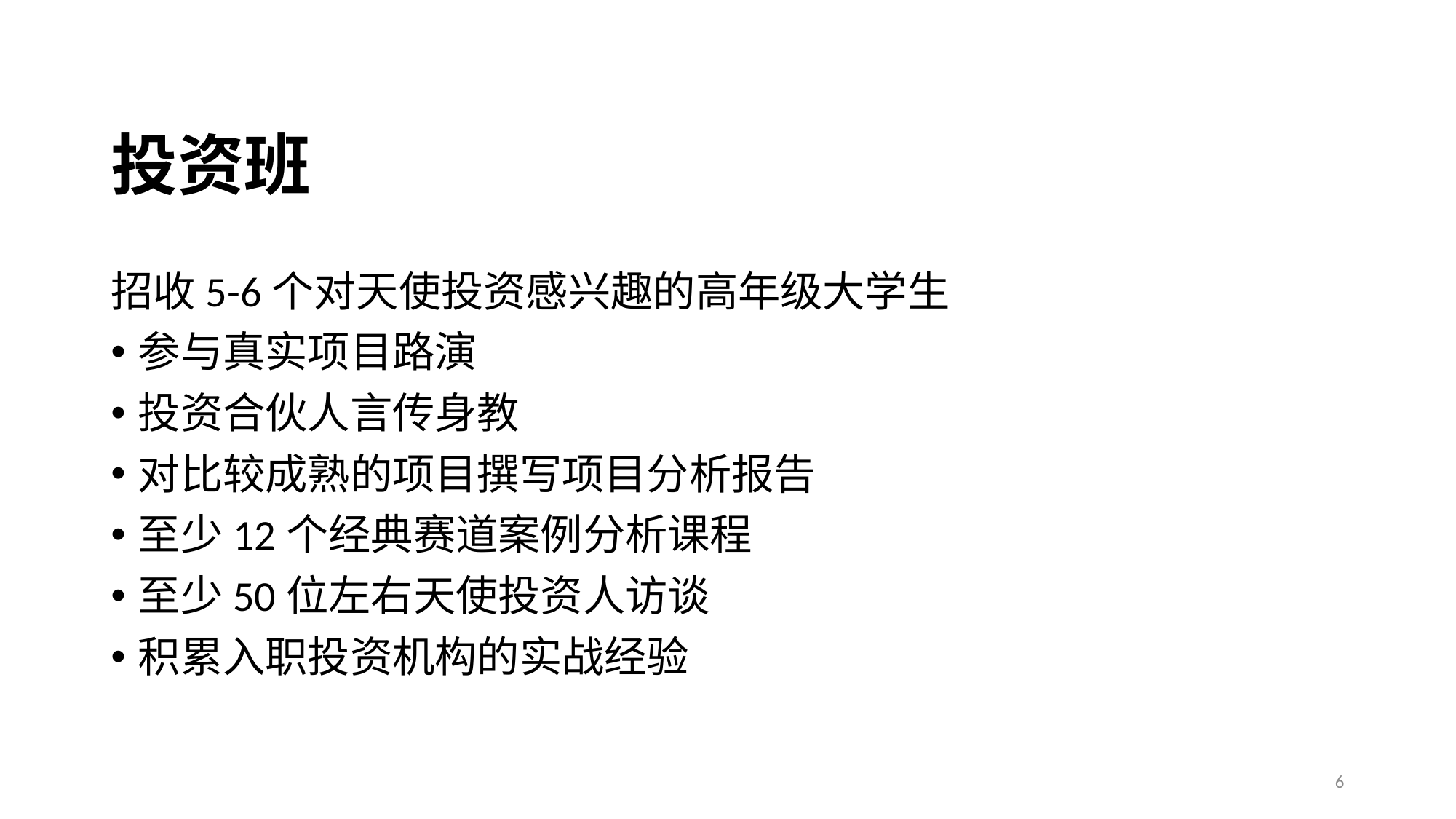

# 投资班
招收5-6个对天使投资感兴趣的高年级大学生
参与真实项目路演
投资合伙人言传身教
对比较成熟的项目撰写项目分析报告
至少12个经典赛道案例分析课程
至少50位左右天使投资人访谈
积累入职投资机构的实战经验

6